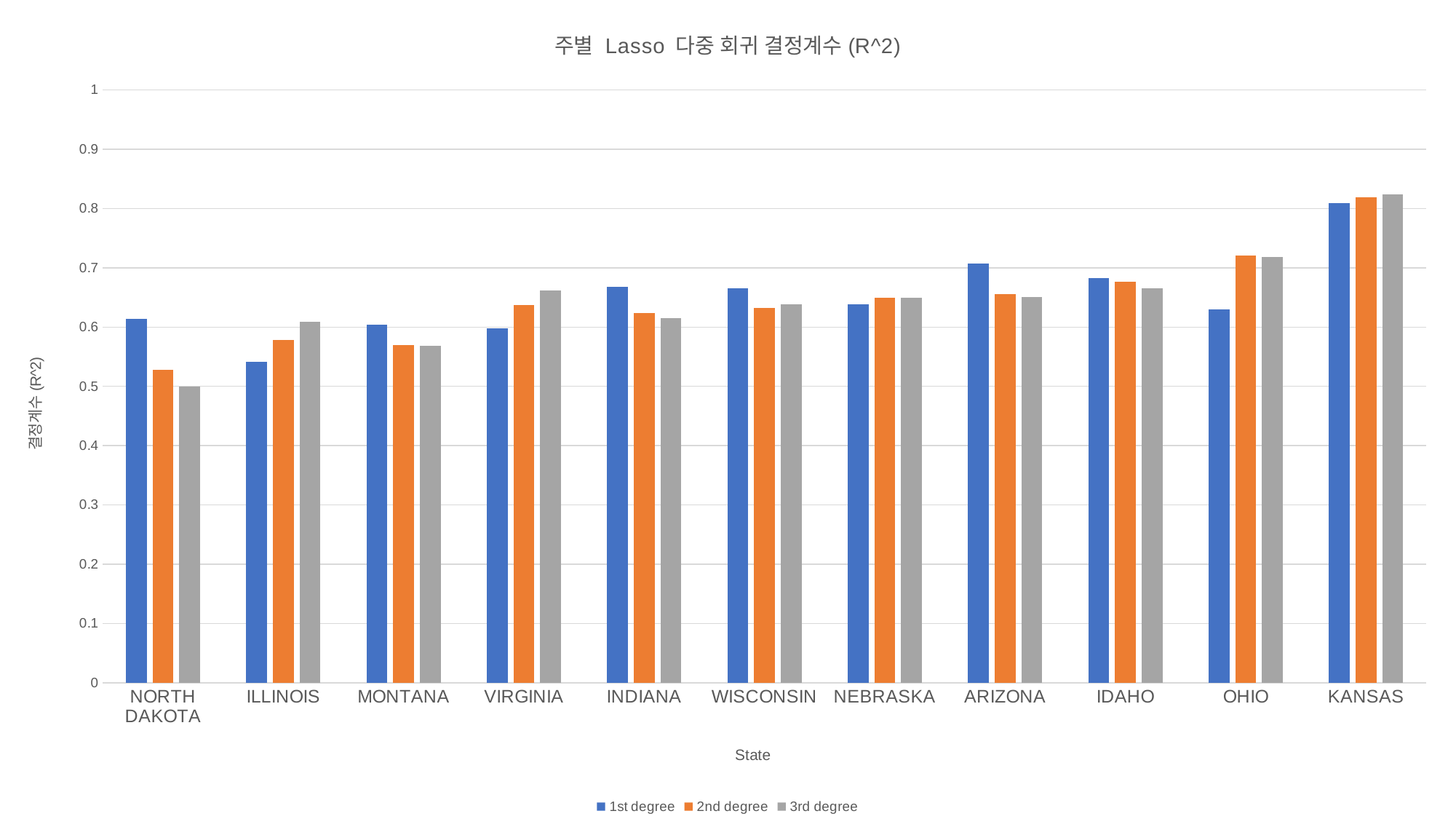

### Chart: 주별 Lasso 다중 회귀 결정계수(R^2)

| Category | 1st degree | 2nd degree | 3rd degree |
|---|---|---|---|
| NORTH DAKOTA | 0.613810031281033 | 0.528445242686173 | 0.499736129787682 |
| ILLINOIS | 0.541724980207004 | 0.578464537709738 | 0.608469662348307 |
| MONTANA | 0.603460731165896 | 0.569288985797817 | 0.567951712826317 |
| VIRGINIA | 0.59829525624563 | 0.637722643163395 | 0.661669149181964 |
| INDIANA | 0.667488450848962 | 0.623168032794135 | 0.615411593018964 |
| WISCONSIN | 0.66536474603851 | 0.631679201355114 | 0.637957265982978 |
| NEBRASKA | 0.638437978571872 | 0.649649737550776 | 0.649435695777425 |
| ARIZONA | 0.7077733222759 | 0.656116368781477 | 0.65073506239841 |
| IDAHO | 0.68208503330264 | 0.676465682929434 | 0.665701777379035 |
| OHIO | 0.629965763097259 | 0.720332322967082 | 0.718441546942653 |
| KANSAS | 0.809627969454508 | 0.818431910115626 | 0.823934848645923 |